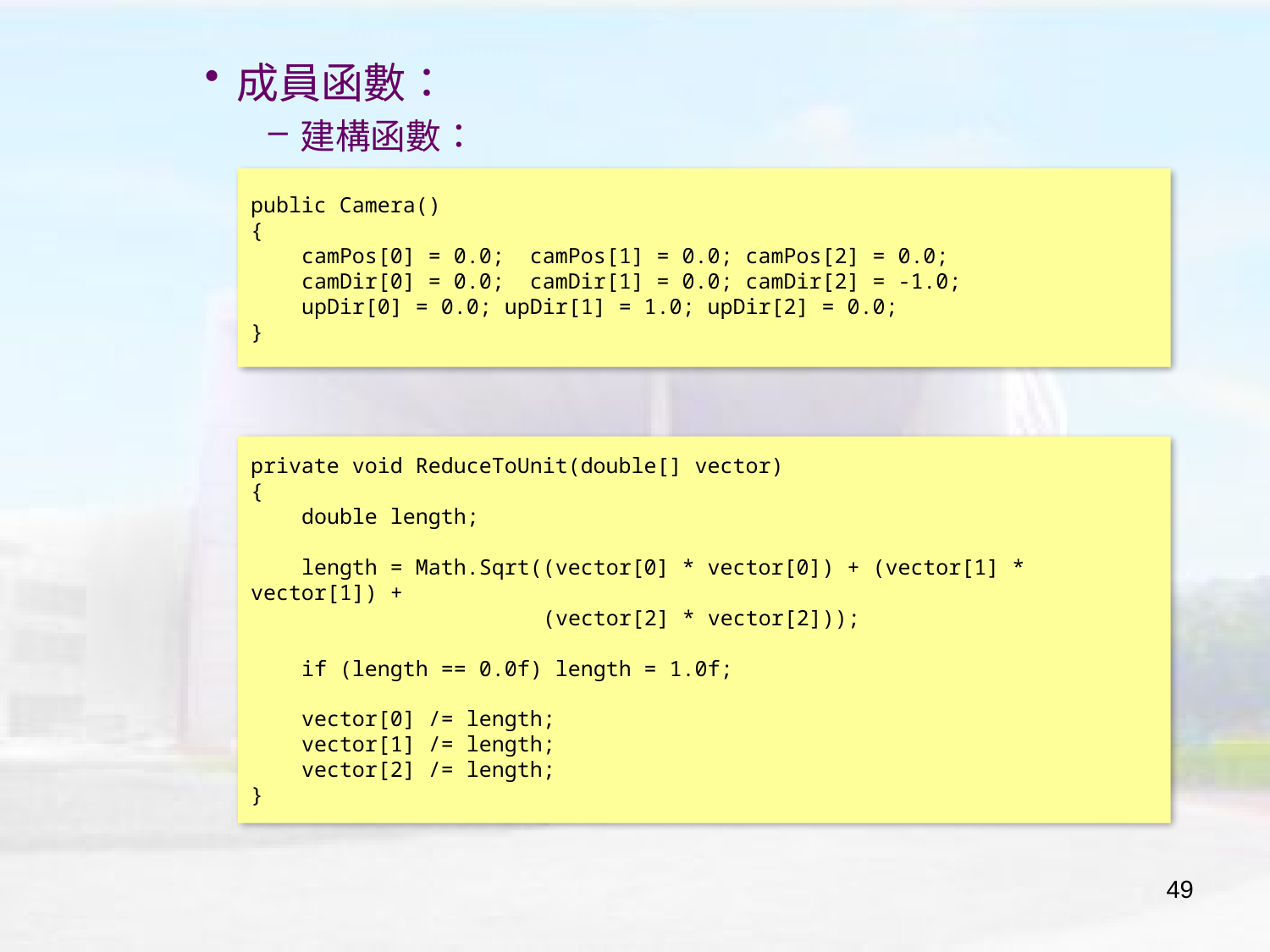

成員函數：
建構函數：

ReduceToUint函數：
public Camera()
{
    camPos[0] = 0.0;  camPos[1] = 0.0; camPos[2] = 0.0;
    camDir[0] = 0.0;  camDir[1] = 0.0; camDir[2] = -1.0;
    upDir[0] = 0.0; upDir[1] = 1.0; upDir[2] = 0.0;
}
private void ReduceToUnit(double[] vector)
{
    double length;

    length = Math.Sqrt((vector[0] * vector[0]) + (vector[1] * vector[1]) +
                       (vector[2] * vector[2]));

    if (length == 0.0f) length = 1.0f;

    vector[0] /= length;
    vector[1] /= length;
    vector[2] /= length;
}
49